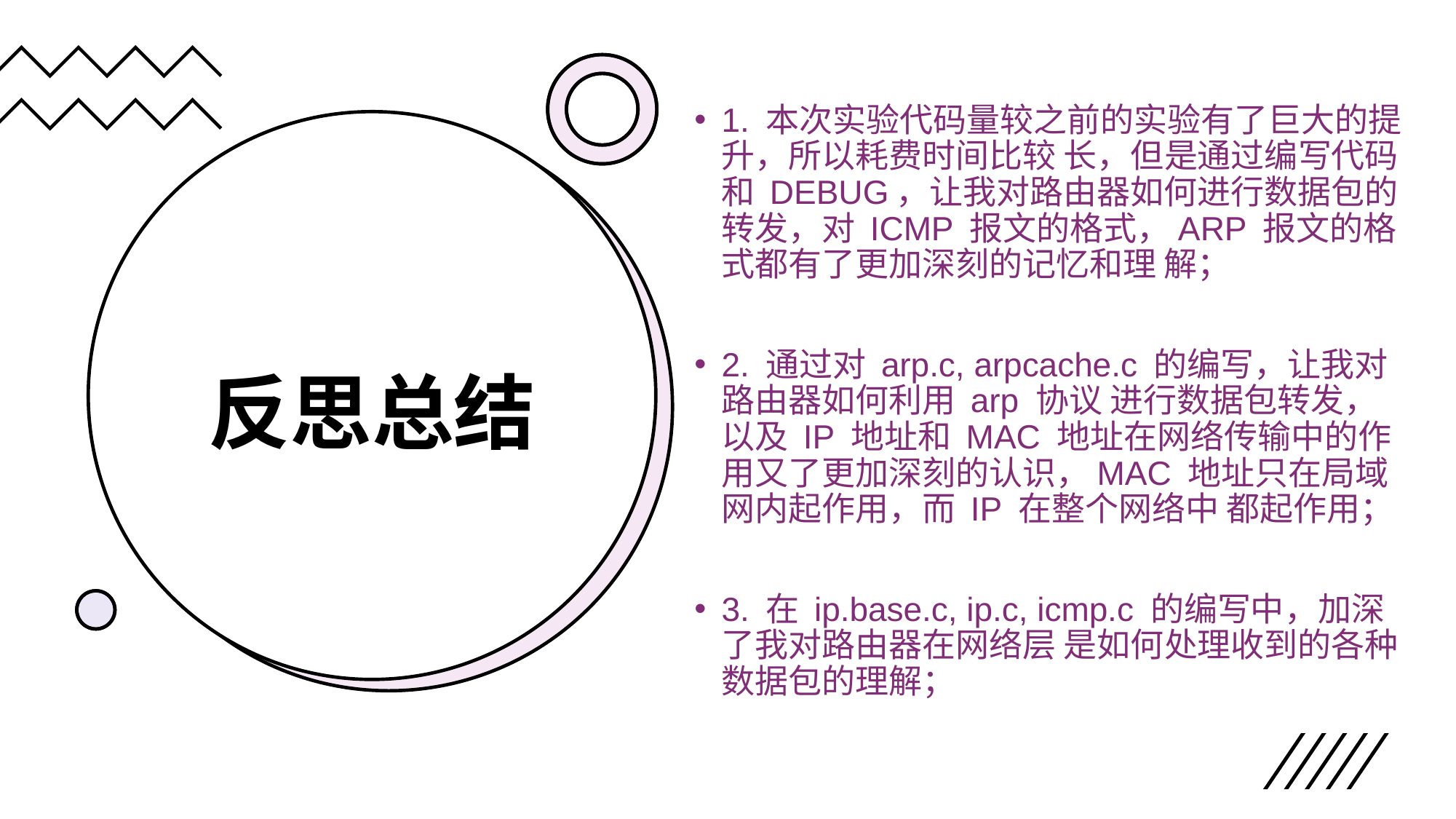

1. 本次实验代码量较之前的实验有了巨大的提升，所以耗费时间比较 长，但是通过编写代码和 DEBUG，让我对路由器如何进行数据包的转发，对 ICMP 报文的格式，ARP 报文的格式都有了更加深刻的记忆和理 解；

2. 通过对 arp.c, arpcache.c 的编写，让我对路由器如何利用 arp 协议 进行数据包转发，以及 IP 地址和 MAC 地址在网络传输中的作用又了更加深刻的认识，MAC 地址只在局域网内起作用，而 IP 在整个网络中 都起作用；

3. 在 ip.base.c, ip.c, icmp.c 的编写中，加深了我对路由器在网络层 是如何处理收到的各种数据包的理解；

# 反思总结